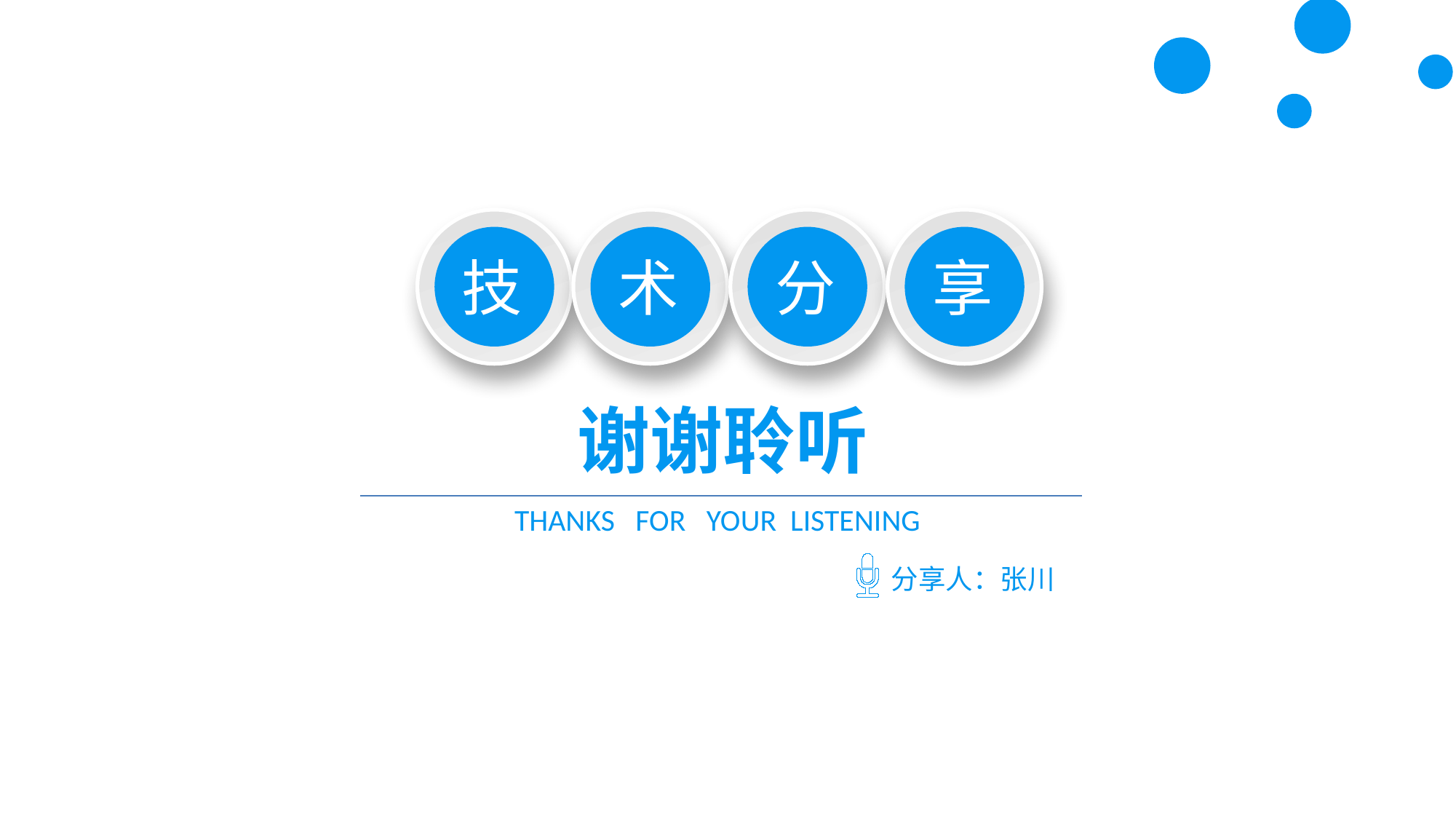

技

术

分

享
谢谢聆听
          THANKS   FOR   YOUR  LISTENING

分享人：张川